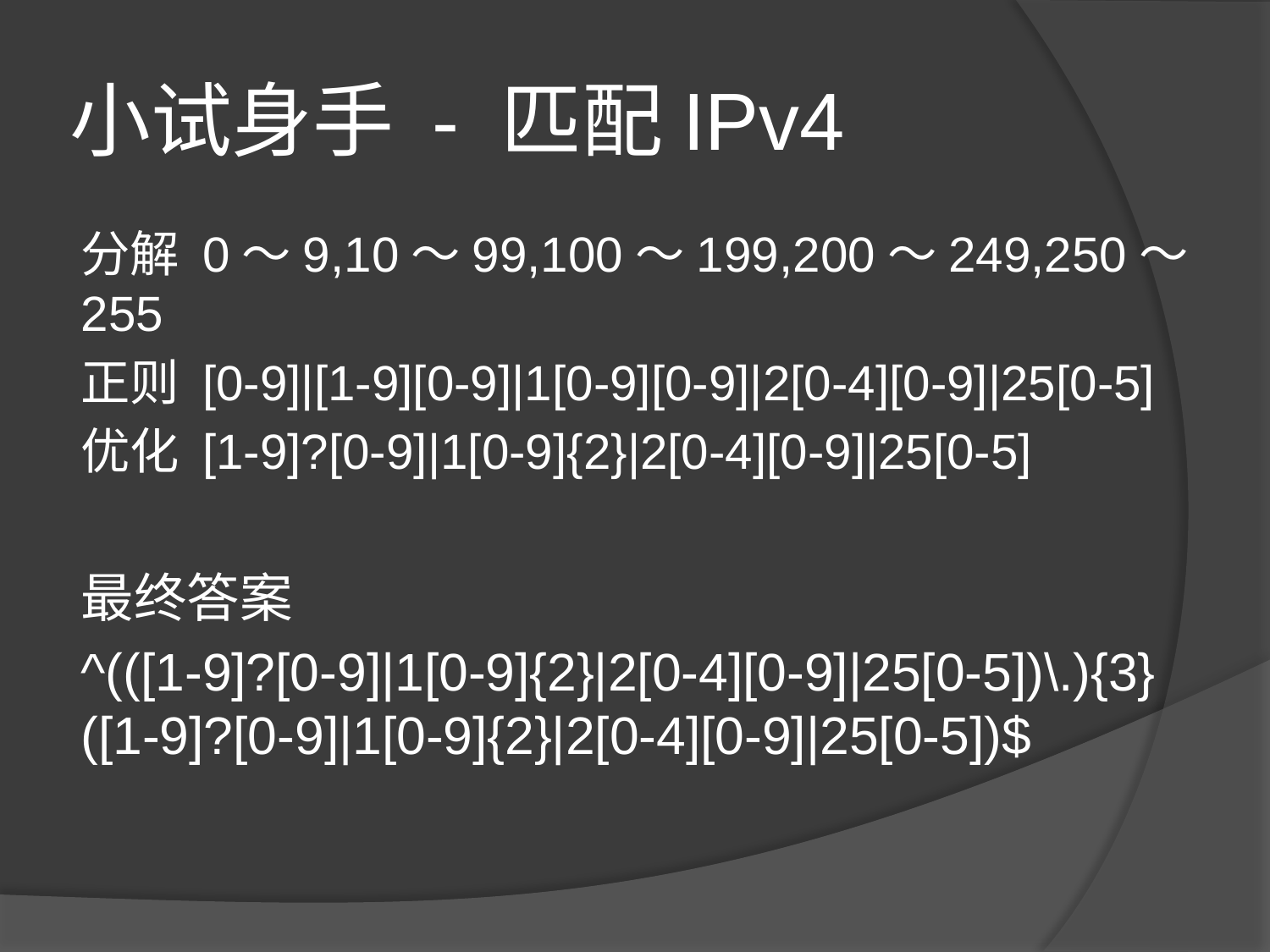

# 小试身手 - 匹配IPv4
分解 0～9,10～99,100～199,200～249,250～255
正则 [0-9]|[1-9][0-9]|1[0-9][0-9]|2[0-4][0-9]|25[0-5]
优化 [1-9]?[0-9]|1[0-9]{2}|2[0-4][0-9]|25[0-5]

最终答案
^(([1-9]?[0-9]|1[0-9]{2}|2[0-4][0-9]|25[0-5])\.){3}([1-9]?[0-9]|1[0-9]{2}|2[0-4][0-9]|25[0-5])$